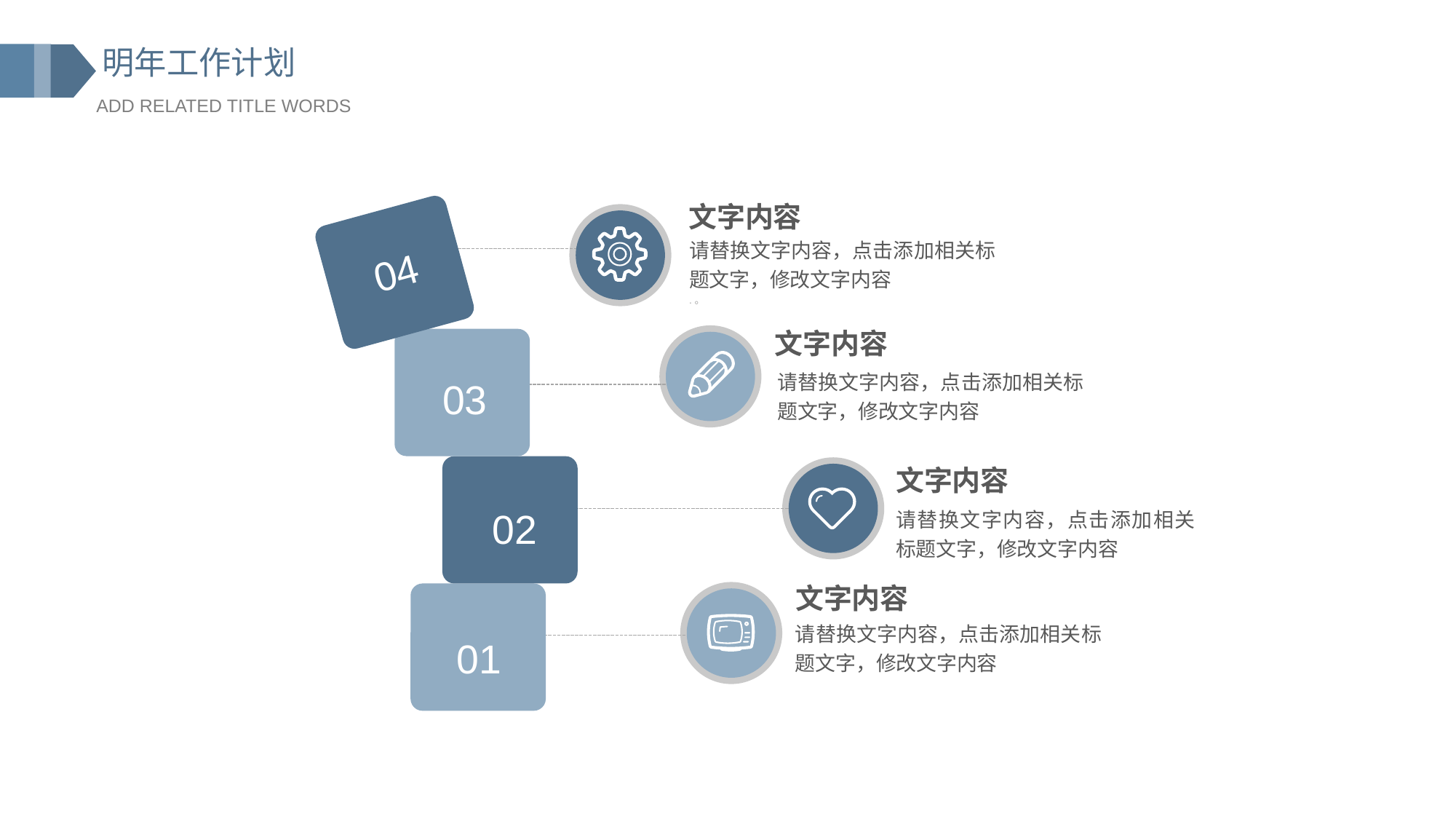

文字内容

04

请替换文字内容，点击添加相关标题文字，修改文字内容
.。
文字内容

03

请替换文字内容，点击添加相关标题文字，修改文字内容

02
文字内容

请替换文字内容，点击添加相关标题文字，修改文字内容
文字内容

01

请替换文字内容，点击添加相关标题文字，修改文字内容